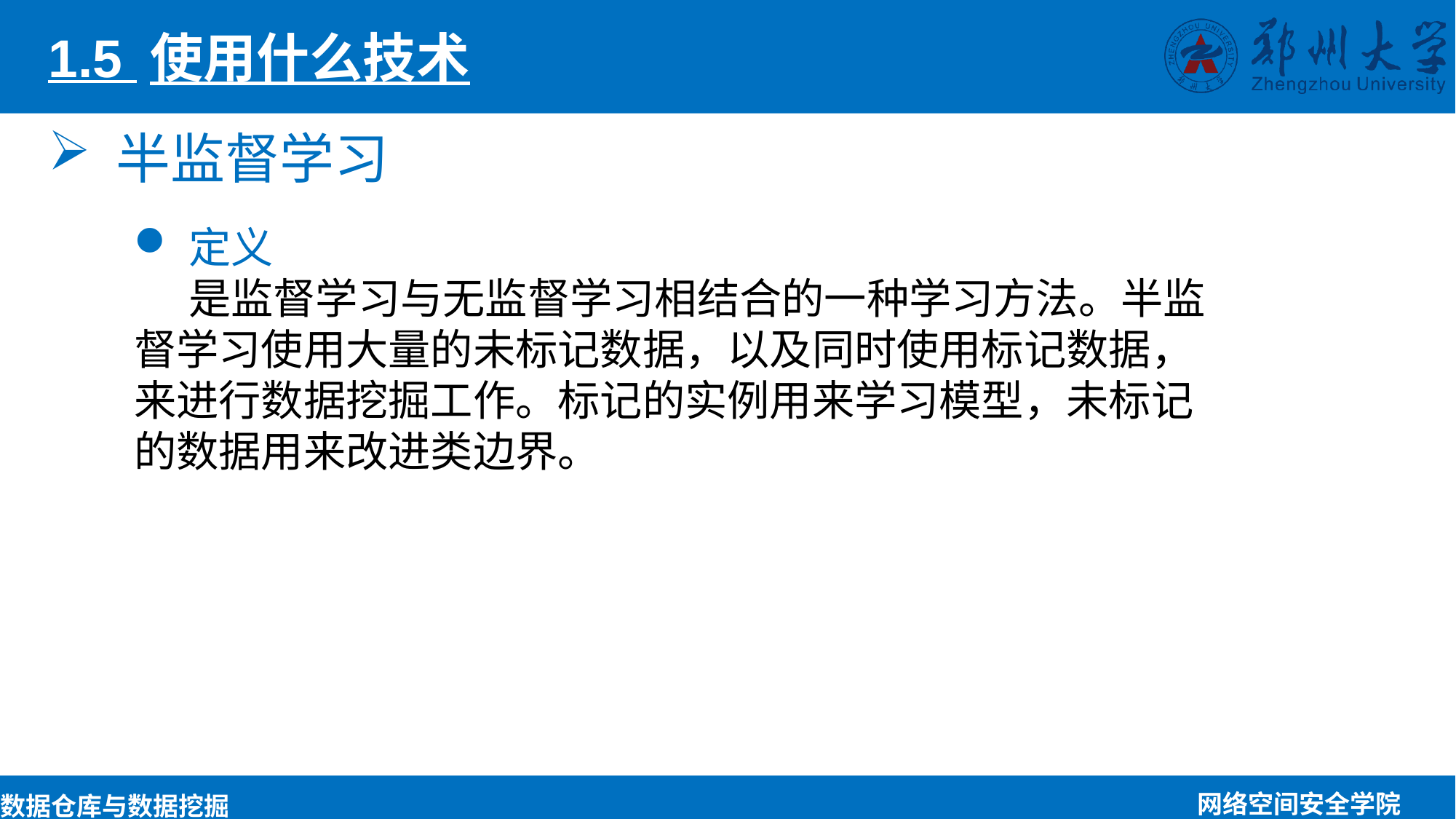

1.5 使用什么技术
半监督学习
定义
是监督学习与无监督学习相结合的一种学习方法。半监督学习使用大量的未标记数据，以及同时使用标记数据，来进行数据挖掘工作。标记的实例用来学习模型，未标记的数据用来改进类边界。